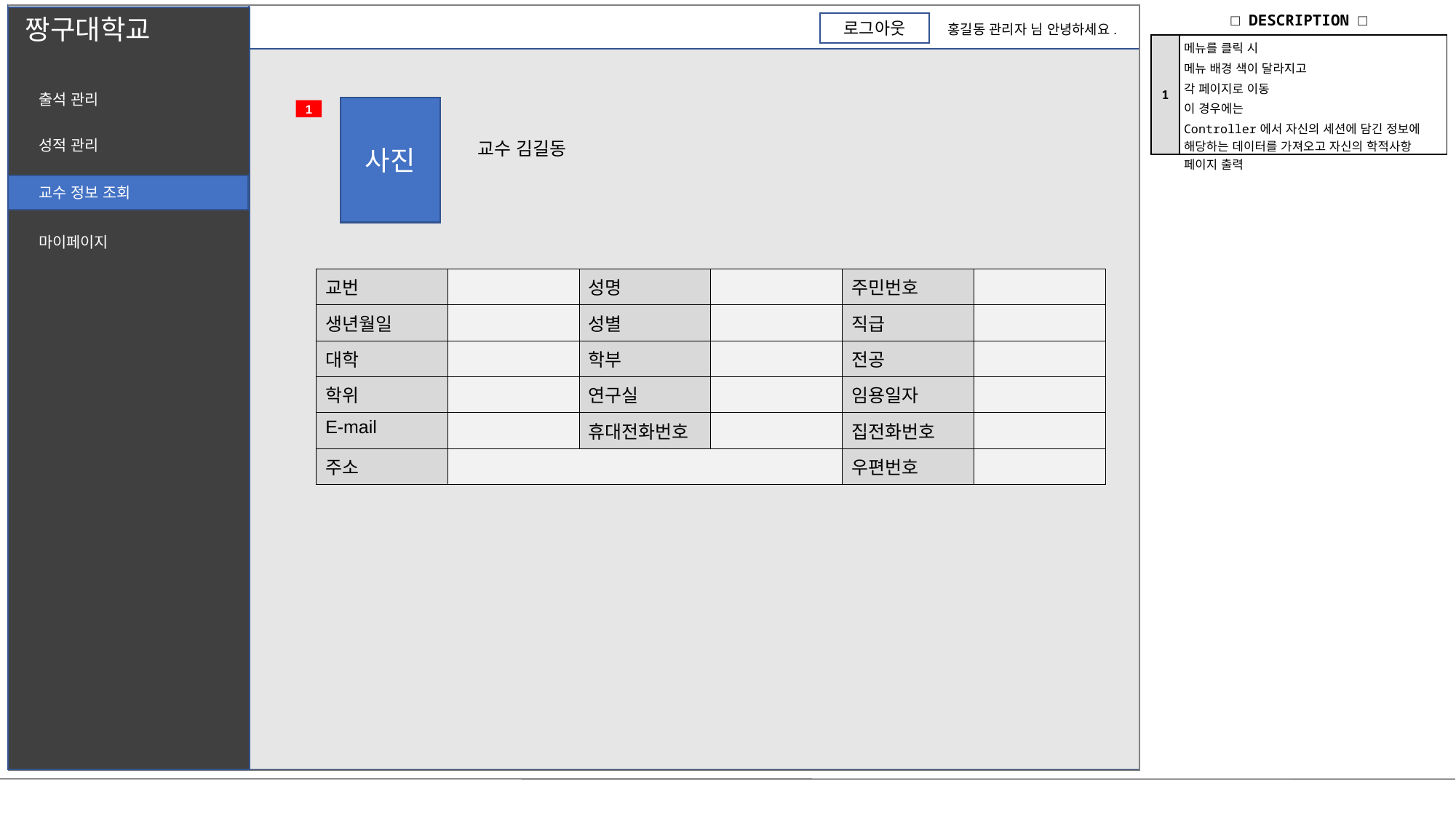

| □ DESCRIPTION □ |  |
| --- | --- |
| 1 | 메뉴를 클릭 시 메뉴 배경 색이 달라지고 각 페이지로 이동 이 경우에는 Controller에서 자신의 세션에 담긴 정보에 해당하는 데이터를 가져오고 자신의 학적사항 페이지 출력 |

짱구대학교
로그아웃
홍길동 관리자 님 안녕하세요.
출석 관리
사진
1
성적 관리
교수 김길동

교수 정보 조회
마이페이지
| 교번 |  | 성명 |  | 주민번호 |  |
| --- | --- | --- | --- | --- | --- |
| 생년월일 |  | 성별 |  | 직급 |  |
| 대학 |  | 학부 |  | 전공 |  |
| 학위 |  | 연구실 |  | 임용일자 |  |
| E-mail |  | 휴대전화번호 |  | 집전화번호 |  |
| 주소 |  |  |  | 우편번호 |  |